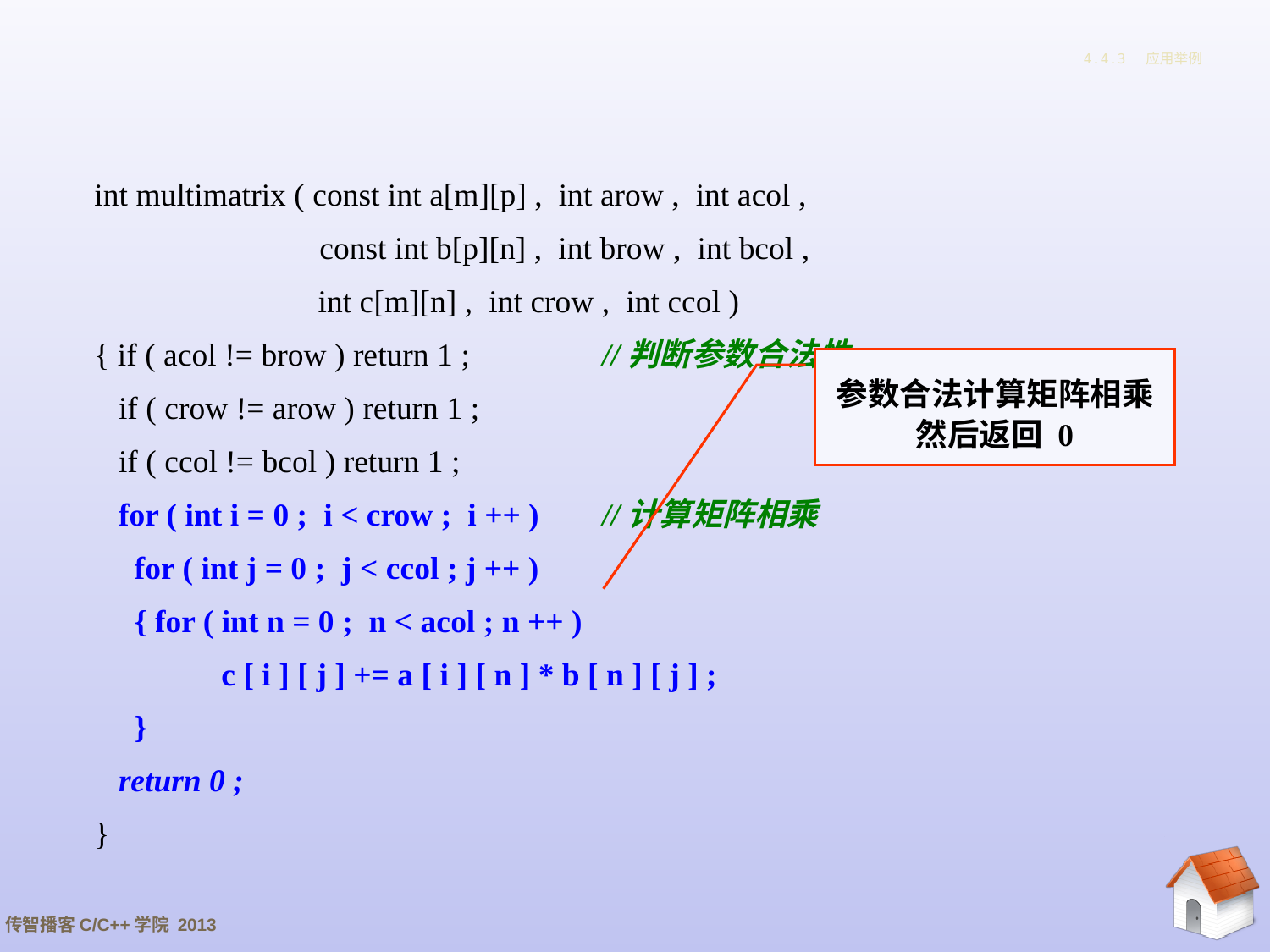

# 4.4.3  应用举例
int multimatrix ( const int a[m][p] ,  int arow ,  int acol ,
                            const int b[p][n] ,  int brow ,  int bcol ,
	            int c[m][n] ,  int crow ,  int ccol )
{ if ( acol != brow ) return 1 ;		//判断参数合法性
   if ( crow != arow ) return 1 ;
   if ( ccol != bcol ) return 1 ;
   for ( int i = 0 ;  i < crow ;  i ++ )	//计算矩阵相乘
     for ( int j = 0 ;  j < ccol ; j ++ )
     { for ( int n = 0 ;  n < acol ; n ++ )
     	c [ i ] [ j ] += a [ i ] [ n ] * b [ n ] [ j ] ;
     }
   return 0 ;
}
参数合法计算矩阵相乘
然后返回 0